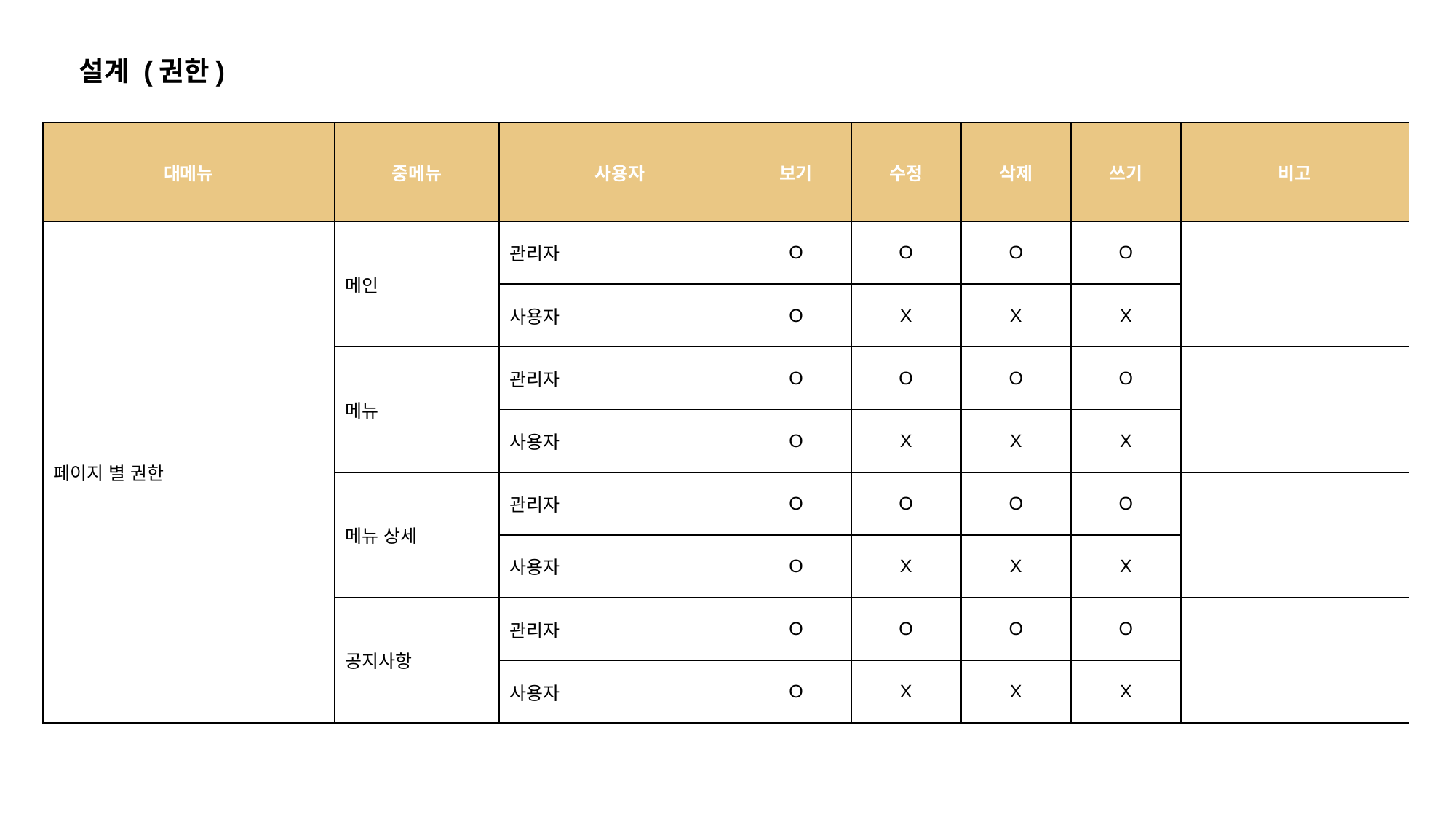

설계 (권한)
| 대메뉴 | 중메뉴 | 사용자 | 보기 | 수정 | 삭제 | 쓰기 | 비고 |
| --- | --- | --- | --- | --- | --- | --- | --- |
| 페이지 별 권한 | 메인 | 관리자 | O | O | O | O |  |
|  |  | 사용자 | O | X | X | X |  |
|  | 메뉴 | 관리자 | O | O | O | O |  |
|  |  | 사용자 | O | X | X | X |  |
|  | 메뉴 상세 | 관리자 | O | O | O | O |  |
|  |  | 사용자 | O | X | X | X |  |
|  | 공지사항 | 관리자 | O | O | O | O |  |
|  |  | 사용자 | O | X | X | X |  |